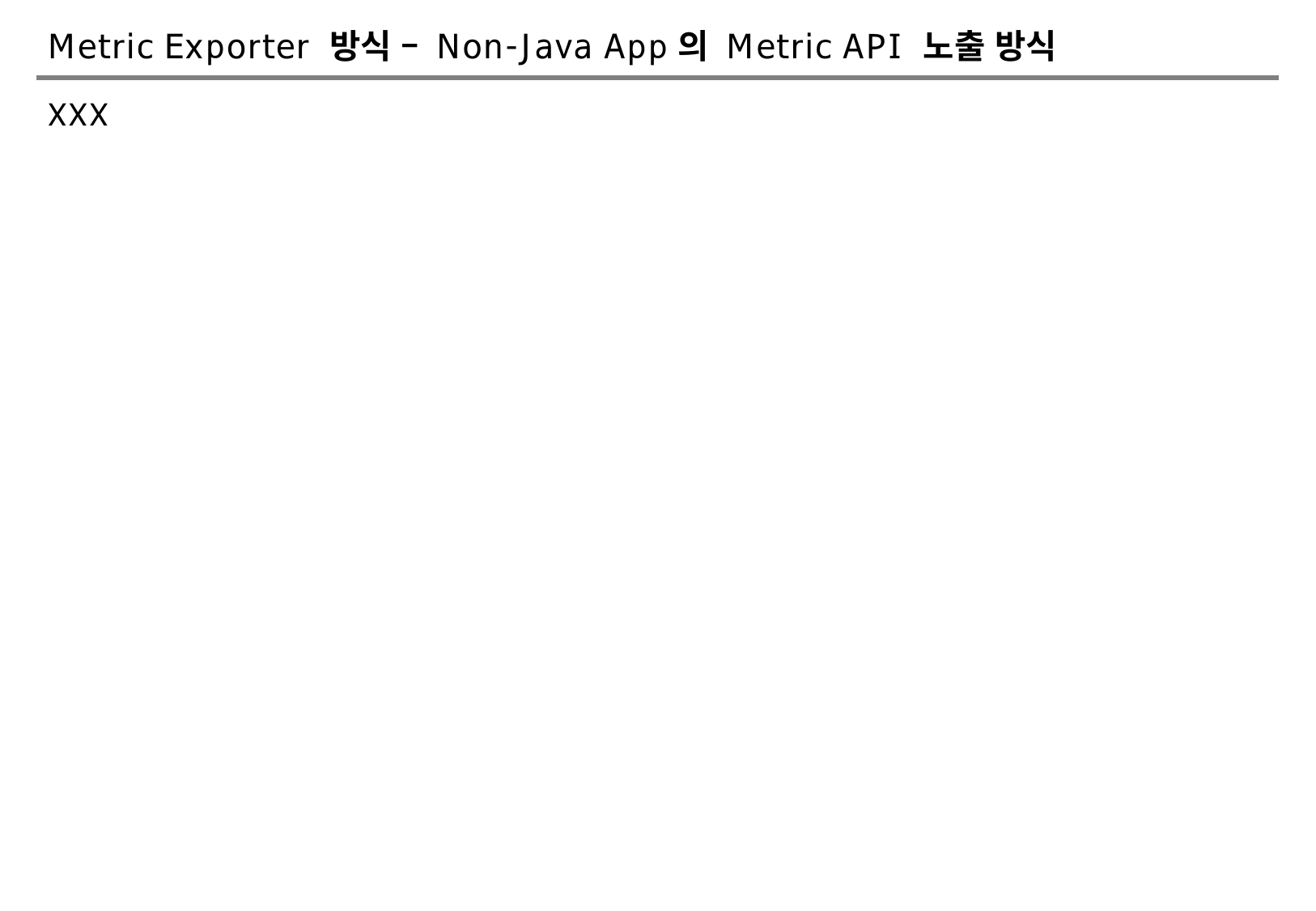

# Metric Exporter 방식 – Non-Java App의 Metric API 노출 방식
XXX